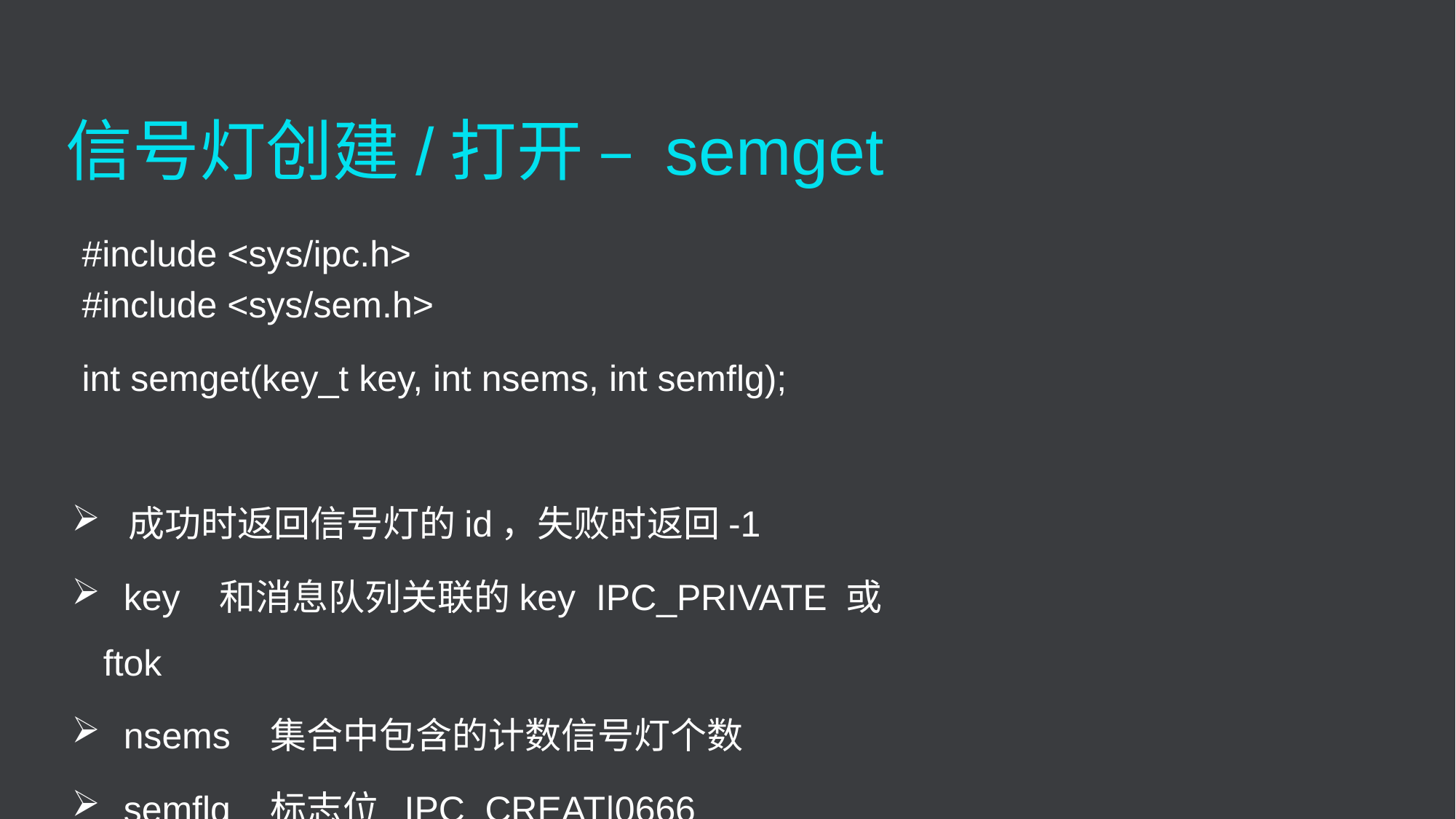

信号灯创建/打开 – semget
 #include <sys/ipc.h>
 #include <sys/sem.h>
 int semget(key_t key, int nsems, int semflg);

  成功时返回信号灯的id，失败时返回-1
  key   和消息队列关联的key  IPC_PRIVATE 或 ftok
  nsems   集合中包含的计数信号灯个数
  semflg   标志位  IPC_CREAT|0666   IPC_EXCL